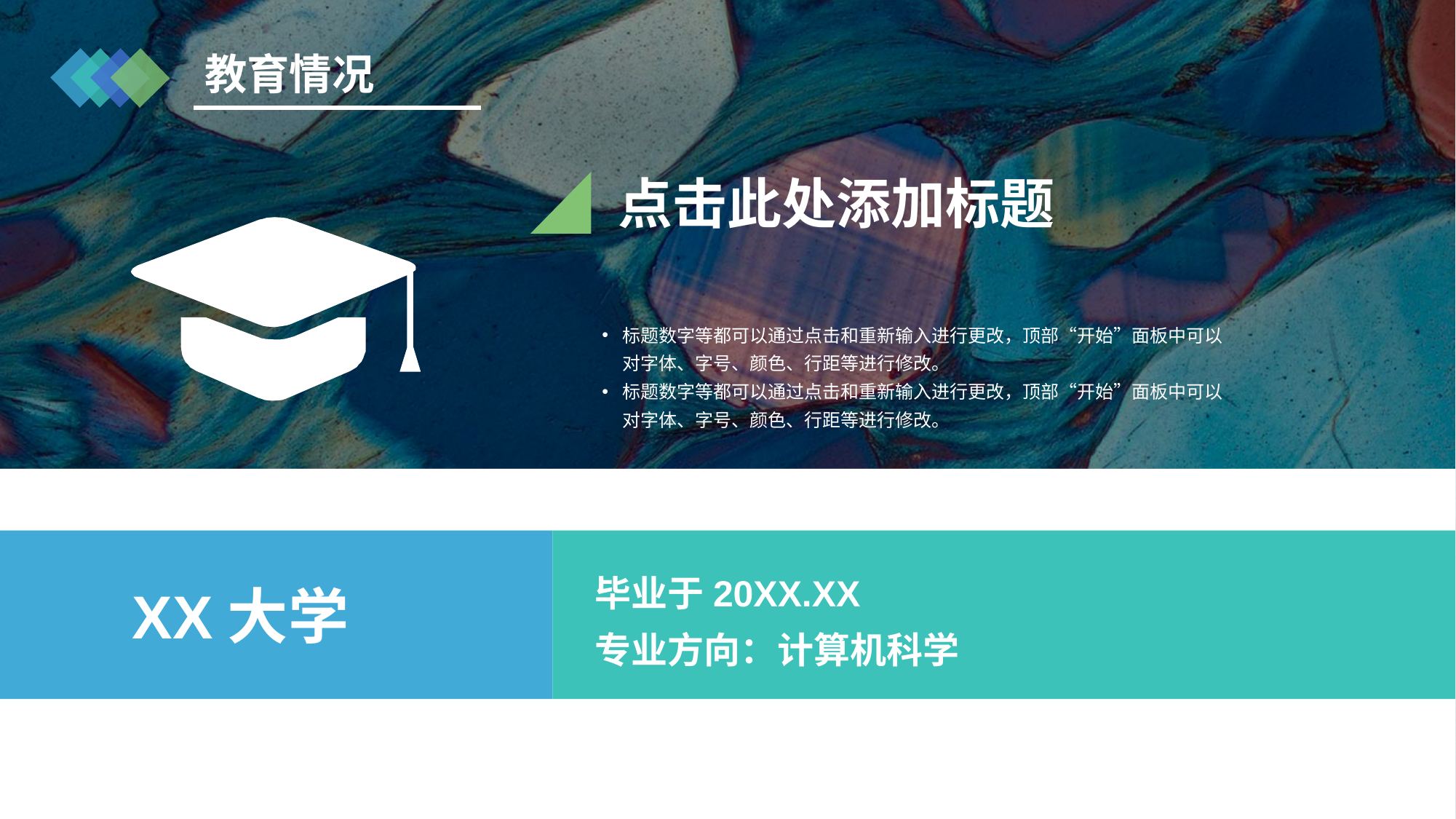

教育情况
点击此处添加标题

标题数字等都可以通过点击和重新输入进行更改，顶部“开始”面板中可以对字体、字号、颜色、行距等进行修改。
标题数字等都可以通过点击和重新输入进行更改，顶部“开始”面板中可以对字体、字号、颜色、行距等进行修改。

毕业于20XX.XX
专业方向：计算机科学
XX大学